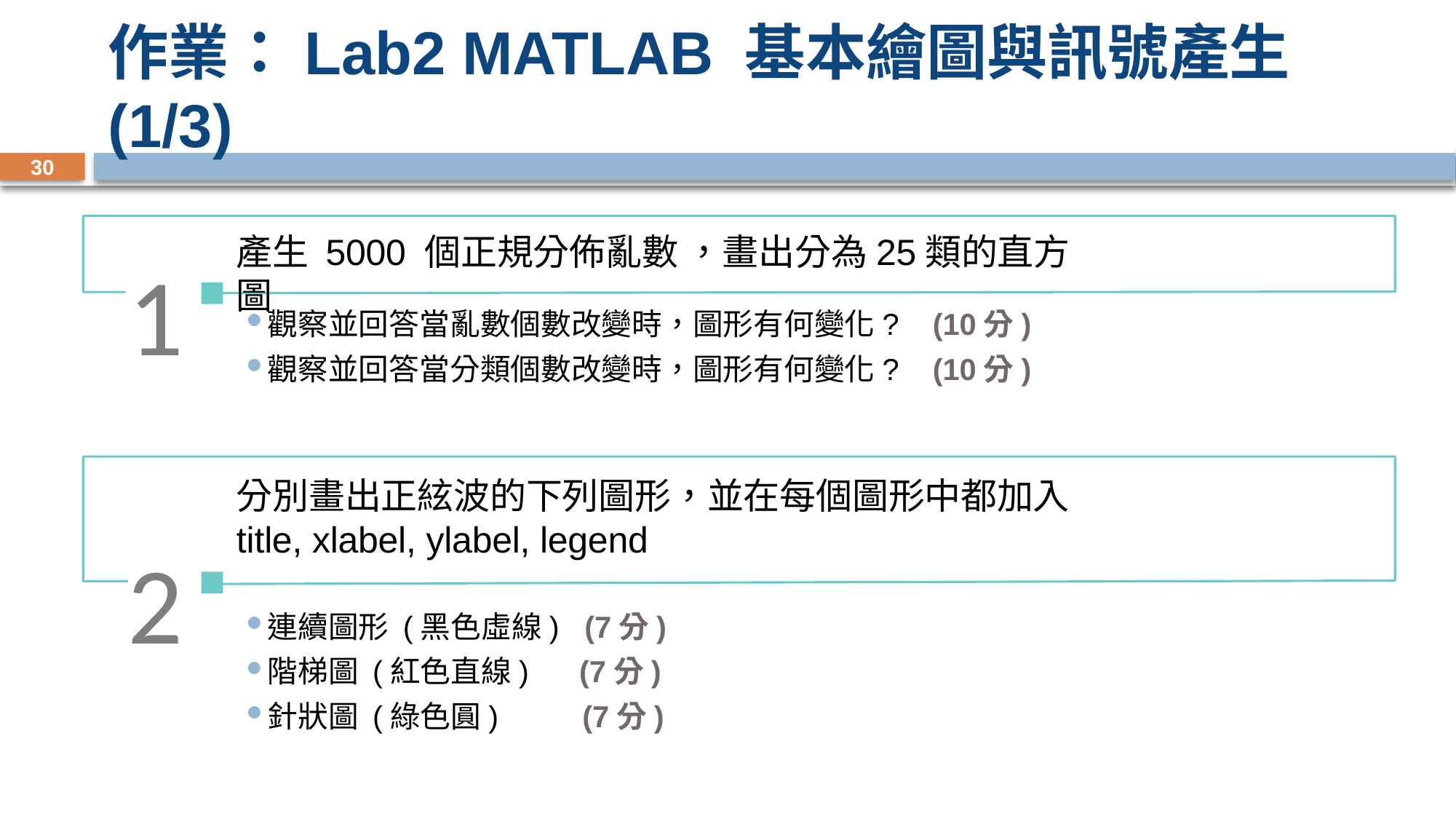

# 作業：Lab2 MATLAB 基本繪圖與訊號產生 (1/3)
30

產生 5000 個正規分佈亂數 ，畫出分為25類的直方圖
1

觀察並回答當亂數個數改變時，圖形有何變化?    (10分)
觀察並回答當分類個數改變時，圖形有何變化?    (10分)

分別畫出正絃波的下列圖形，並在每個圖形中都加入 title, xlabel, ylabel, legend
2

連續圖形 (黑色虛線)   (7分)
階梯圖 (紅色直線)      (7分)
針狀圖 (綠色圓)          (7分)